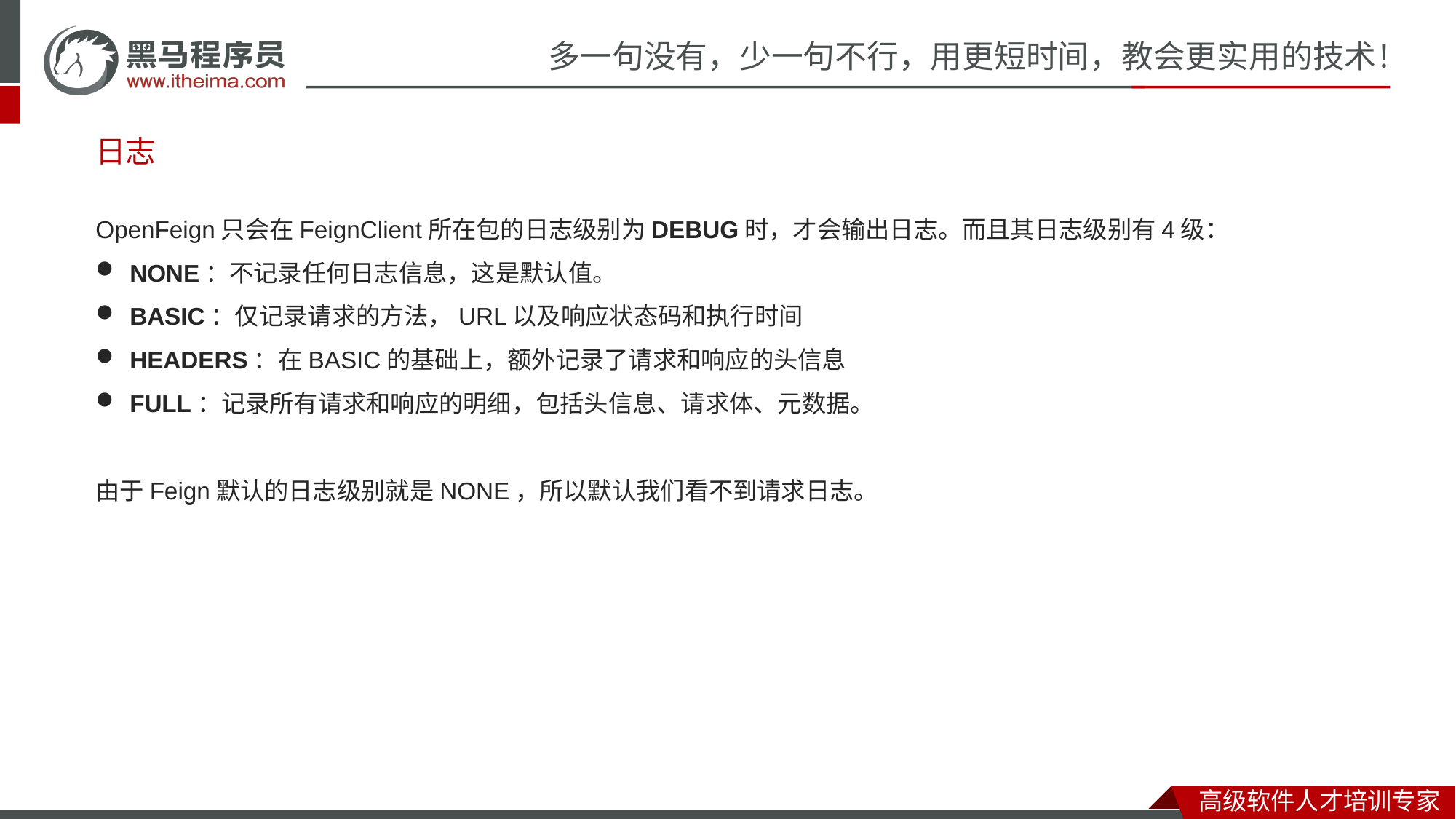

日志
OpenFeign只会在FeignClient所在包的日志级别为DEBUG时，才会输出日志。而且其日志级别有4级：
NONE：不记录任何日志信息，这是默认值。
BASIC：仅记录请求的方法，URL以及响应状态码和执行时间
HEADERS：在BASIC的基础上，额外记录了请求和响应的头信息
FULL：记录所有请求和响应的明细，包括头信息、请求体、元数据。

由于Feign默认的日志级别就是NONE，所以默认我们看不到请求日志。